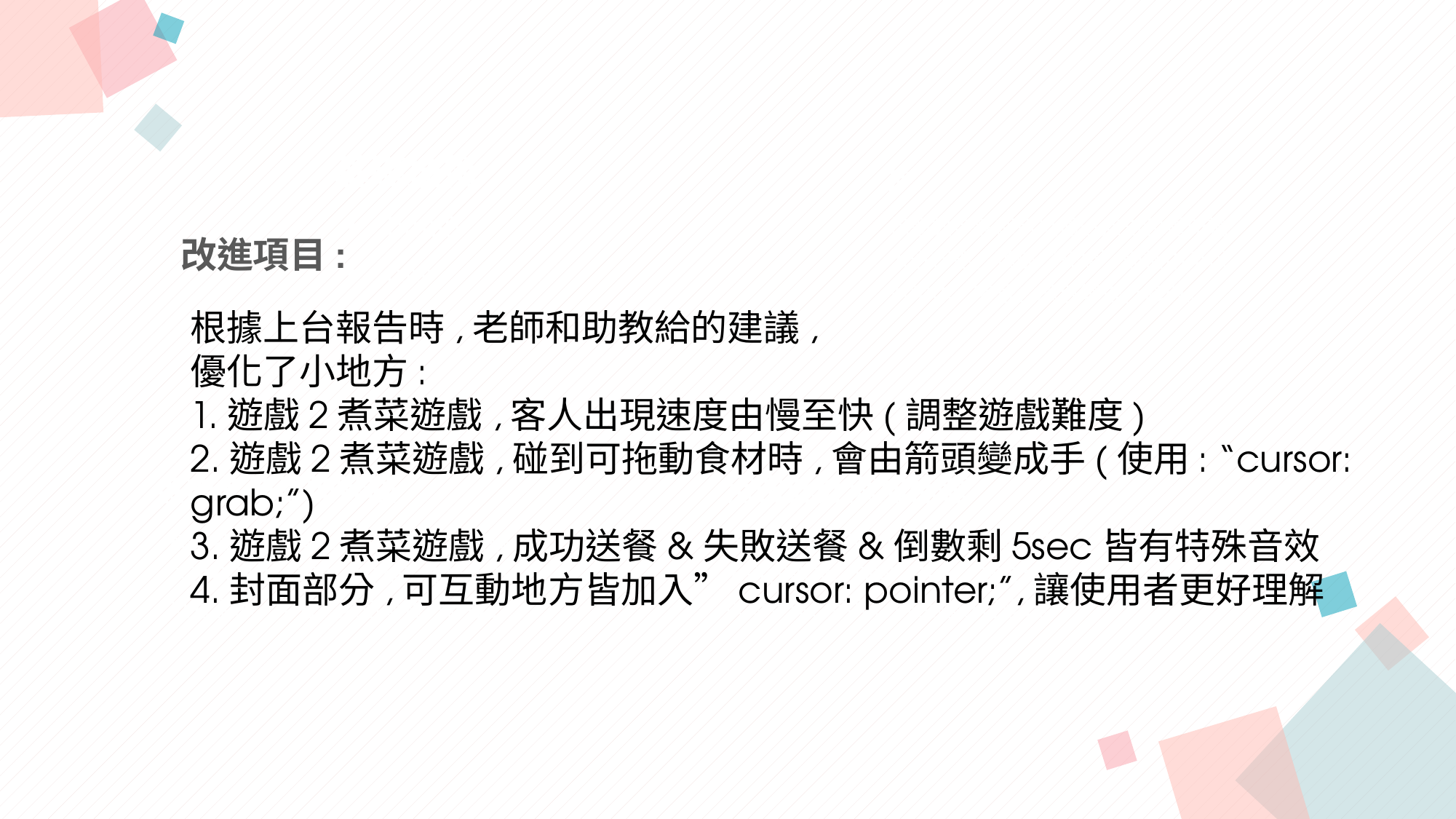

基礎技術
js
html5
css
js
标题数字等都可以通过点击和重新输入进行更，顶部“开始”面板中可以对字体、字号、颜色等进行修改。
改進項目:
根據上台報告時,老師和助教給的建議,
優化了小地方:
1.遊戲2煮菜遊戲,客人出現速度由慢至快(調整遊戲難度)
2.遊戲2煮菜遊戲,碰到可拖動食材時,會由箭頭變成手(使用: “cursor: grab;”)
3.遊戲2煮菜遊戲,成功送餐&失敗送餐&倒數剩5sec皆有特殊音效
4.封面部分,可互動地方皆加入”cursor: pointer;”,讓使用者更好理解
点击此处添加标题
点击此处添加标题
标题数字等都可以通过点击和重新输入进行更改，顶部“开始”面板中可以对字体、字号、颜色等进行修改。
标题数字等都可以通过点击和重新输入进行更改，顶部“开始”面板中可以对字体、字号、颜色等进行修改。